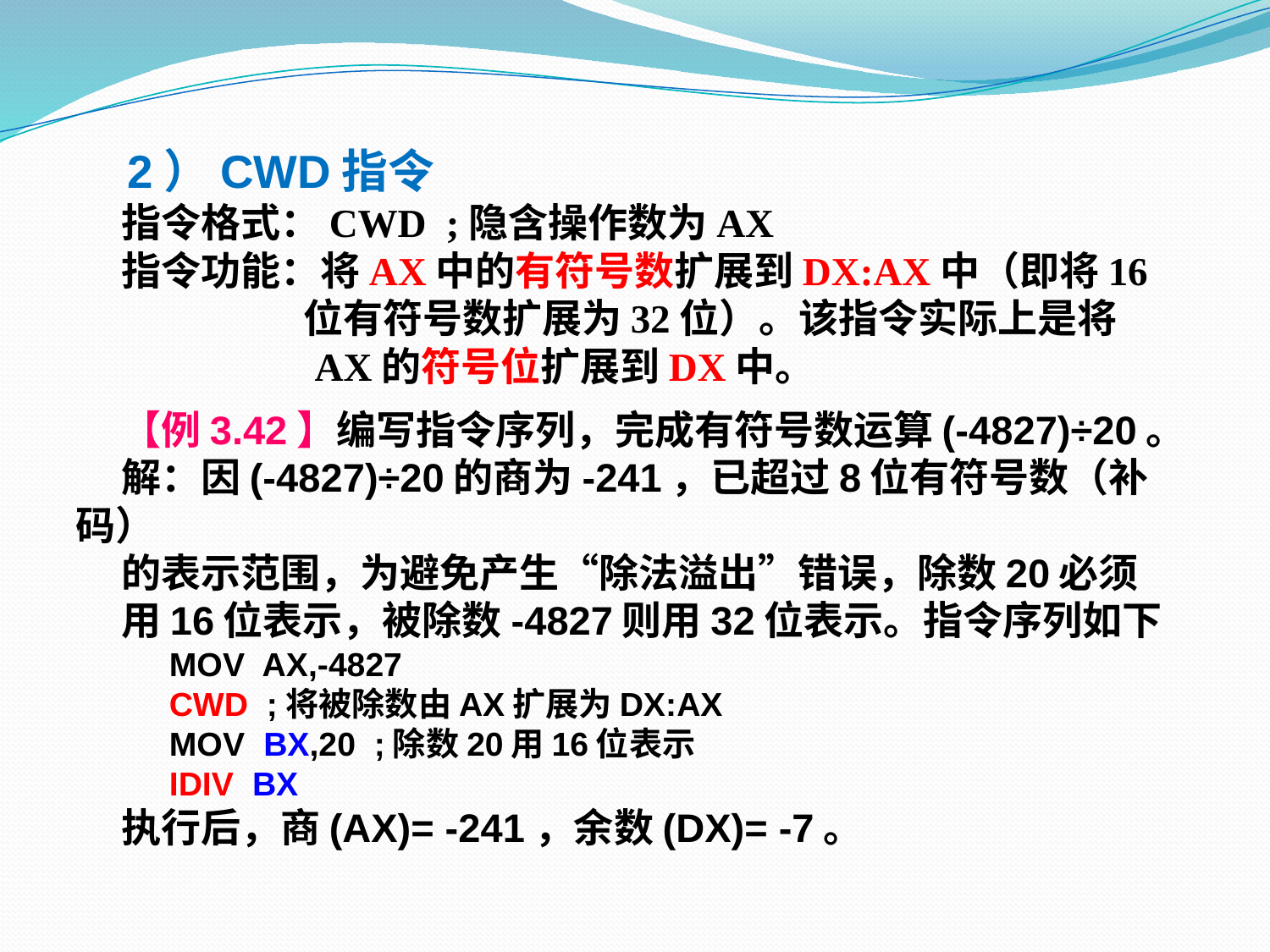

2）CWD指令
    指令格式：CWD  ;隐含操作数为AX
    指令功能：将AX中的有符号数扩展到DX:AX中（即将16
                        位有符号数扩展为32位）。该指令实际上是将
                        AX的符号位扩展到DX中。

    【例3.42】编写指令序列，完成有符号数运算(-4827)÷20。
    解：因(-4827)÷20的商为-241，已超过8位有符号数（补码）
    的表示范围，为避免产生“除法溢出”错误，除数20必须
    用16位表示，被除数-4827则用32位表示。指令序列如下
          MOV  AX,-4827
          CWD  ;将被除数由AX扩展为DX:AX
          MOV  BX,20  ;除数20用16位表示
          IDIV  BX
    执行后，商(AX)= -241，余数(DX)= -7。